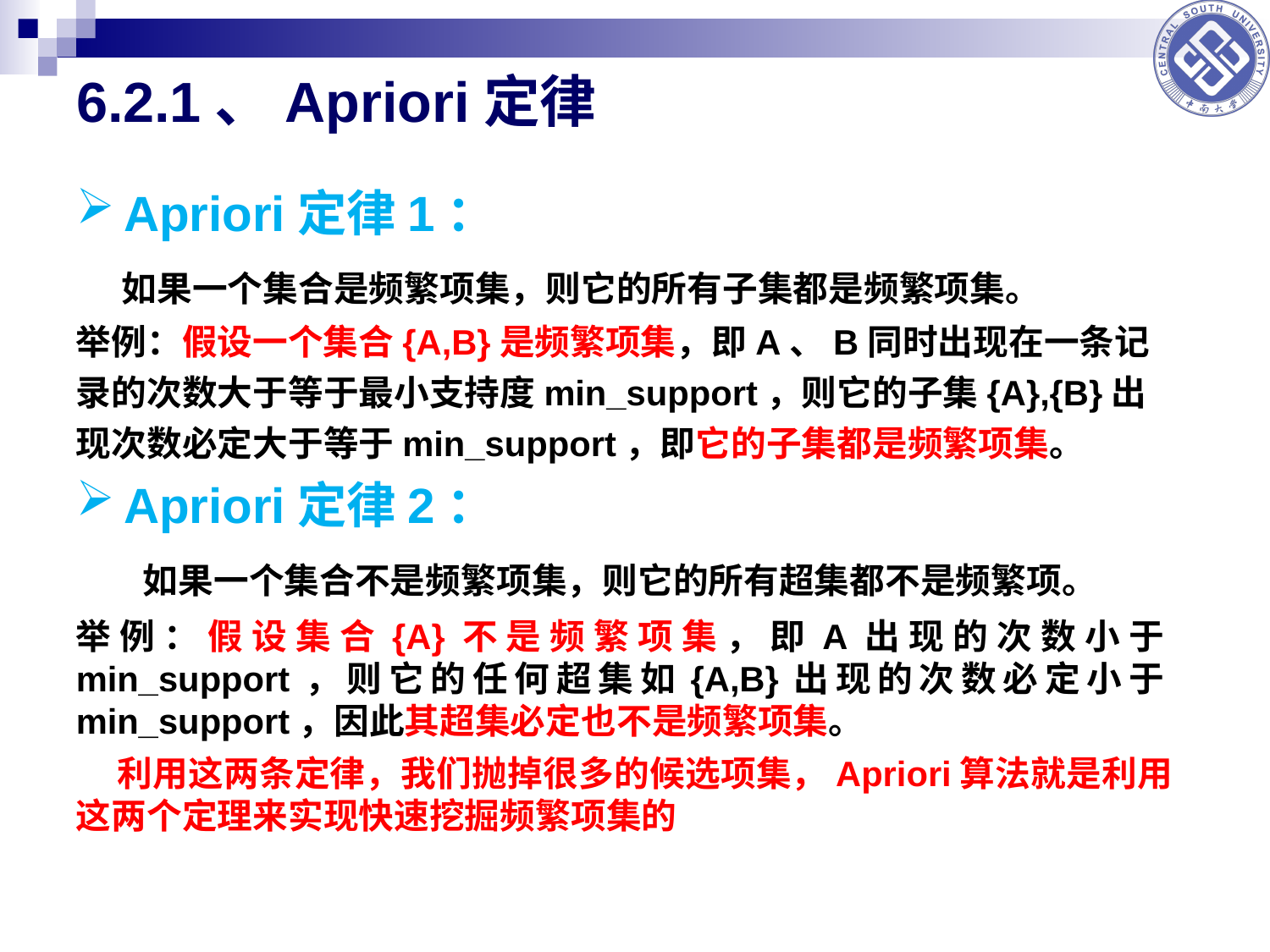

6.2.1、Apriori定律
Apriori定律1：
   如果一个集合是频繁项集，则它的所有子集都是频繁项集。
举例：假设一个集合{A,B}是频繁项集，即A、B同时出现在一条记录的次数大于等于最小支持度min_support，则它的子集{A},{B}出现次数必定大于等于min_support，即它的子集都是频繁项集。
Apriori定律2：
     如果一个集合不是频繁项集，则它的所有超集都不是频繁项。
举例：假设集合{A}不是频繁项集，即A出现的次数小于min_support，则它的任何超集如{A,B}出现的次数必定小于min_support，因此其超集必定也不是频繁项集。
    利用这两条定律，我们抛掉很多的候选项集，Apriori算法就是利用这两个定理来实现快速挖掘频繁项集的